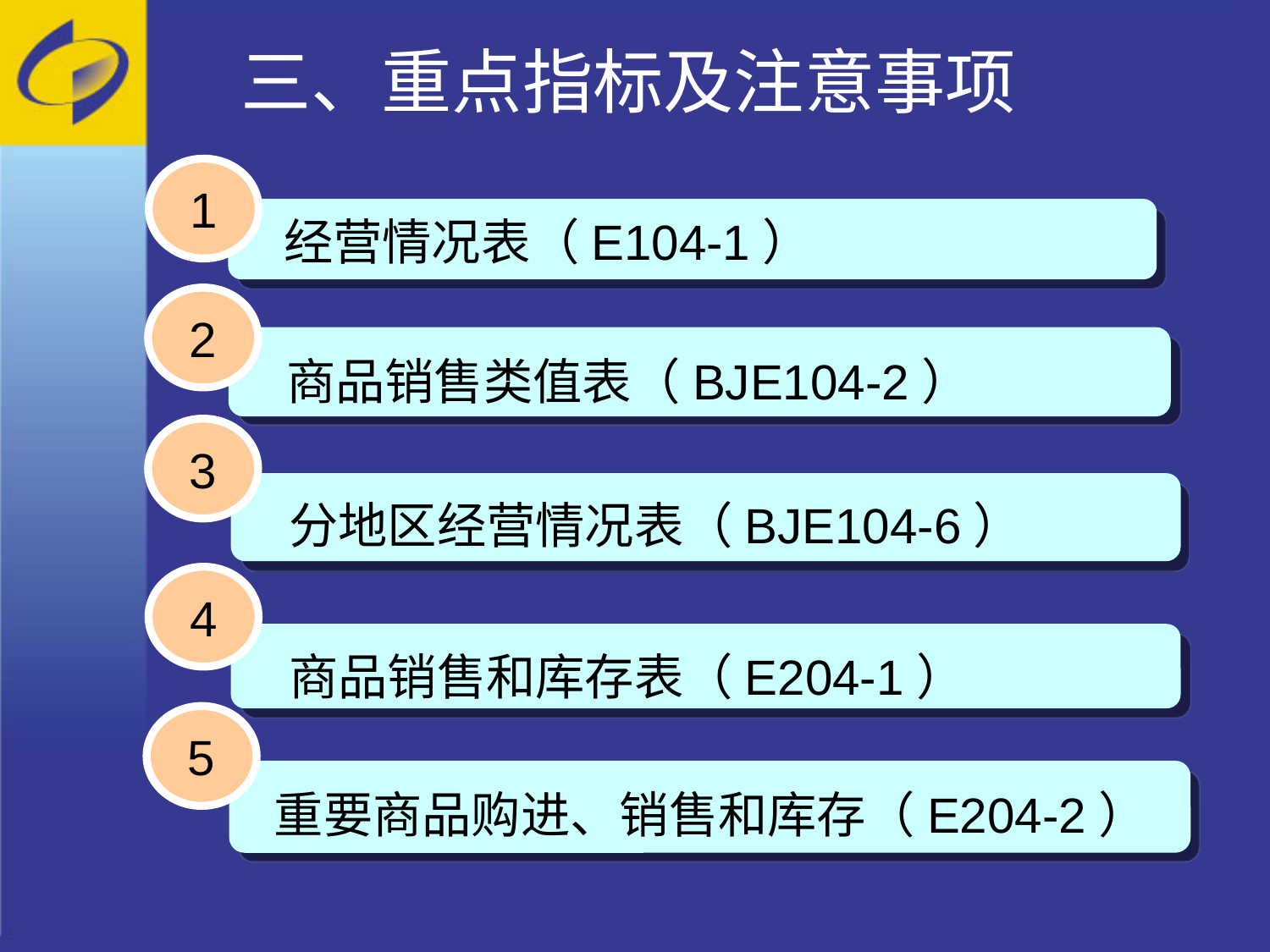

三、重点指标及注意事项
1
 经营情况表（E104-1）

2

商品销售类值表（BJE104-2）
3

分地区经营情况表（BJE104-6）
4

商品销售和库存表（E204-1）
5

重要商品购进、销售和库存（E204-2）